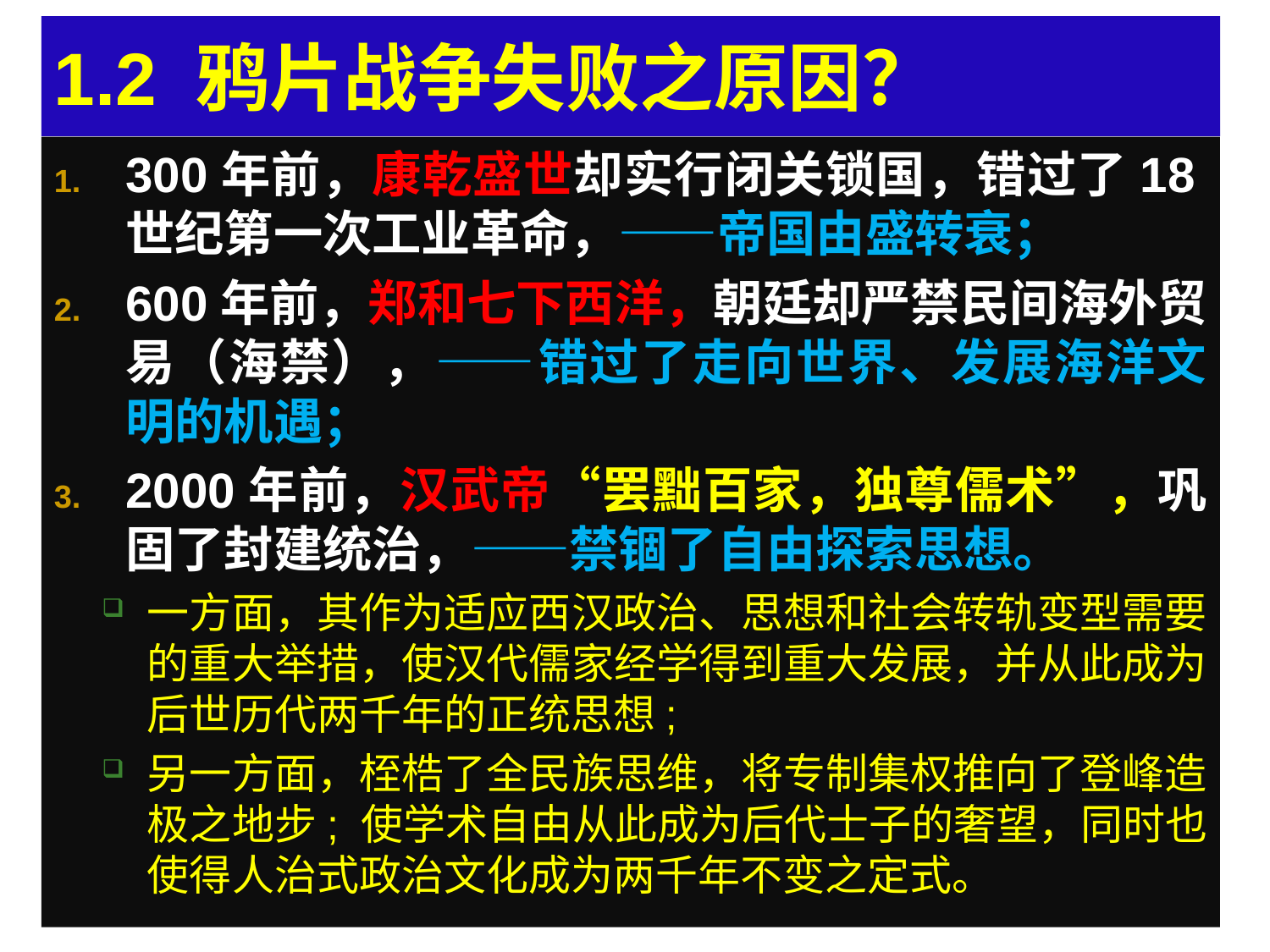

# 1.2 鸦片战争失败之原因？
300年前，康乾盛世却实行闭关锁国，错过了18世纪第一次工业革命，——帝国由盛转衰；
600年前，郑和七下西洋，朝廷却严禁民间海外贸易（海禁），——错过了走向世界、发展海洋文明的机遇；
2000年前，汉武帝“罢黜百家，独尊儒术”，巩固了封建统治，——禁锢了自由探索思想。
一方面，其作为适应西汉政治、思想和社会转轨变型需要的重大举措，使汉代儒家经学得到重大发展，并从此成为后世历代两千年的正统思想;
另一方面，桎梏了全民族思维，将专制集权推向了登峰造极之地步; 使学术自由从此成为后代士子的奢望，同时也使得人治式政治文化成为两千年不变之定式。

4